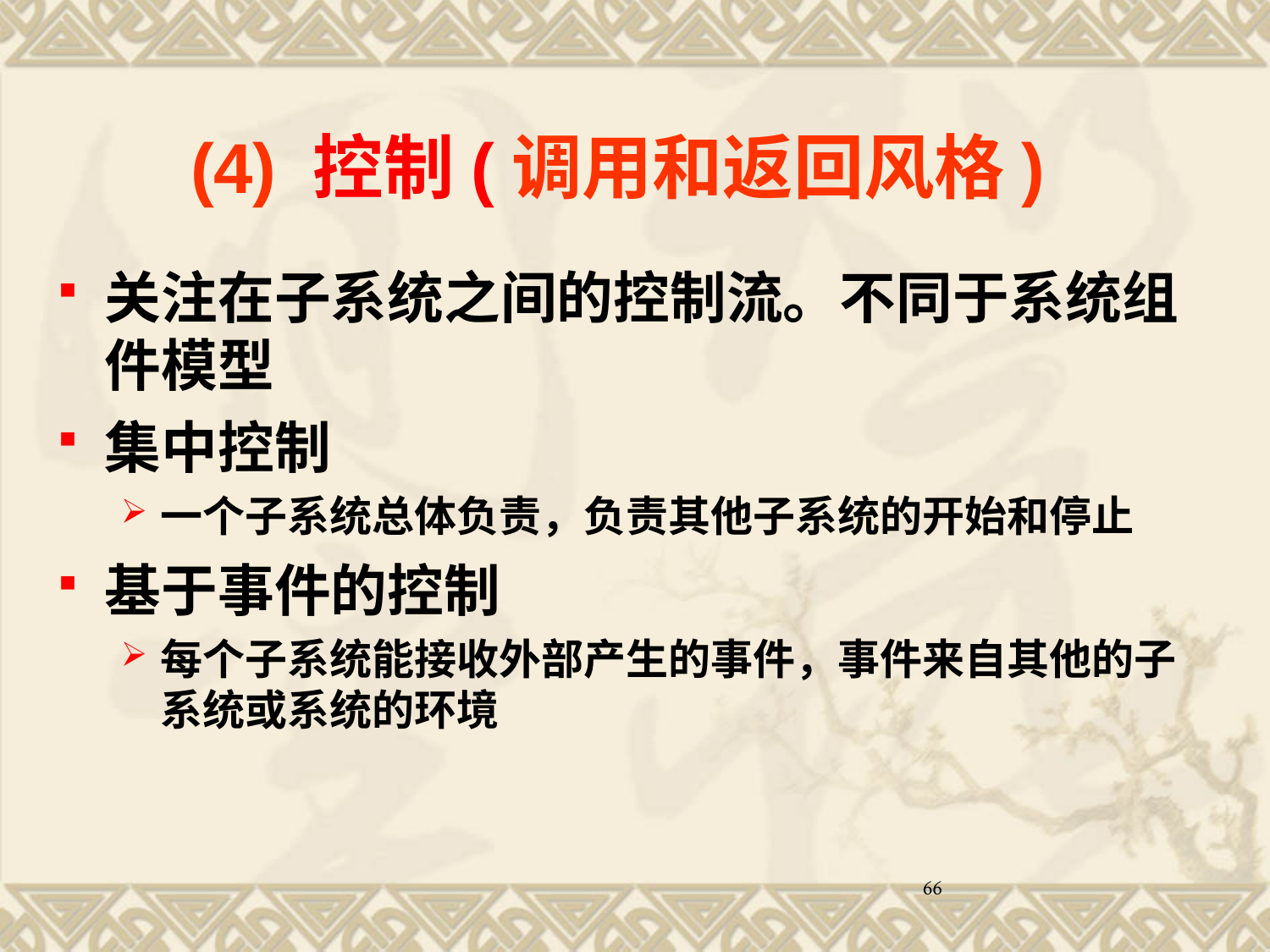

(4) 控制(调用和返回风格)
关注在子系统之间的控制流。不同于系统组件模型
集中控制
一个子系统总体负责，负责其他子系统的开始和停止
基于事件的控制
每个子系统能接收外部产生的事件，事件来自其他的子系统或系统的环境
66